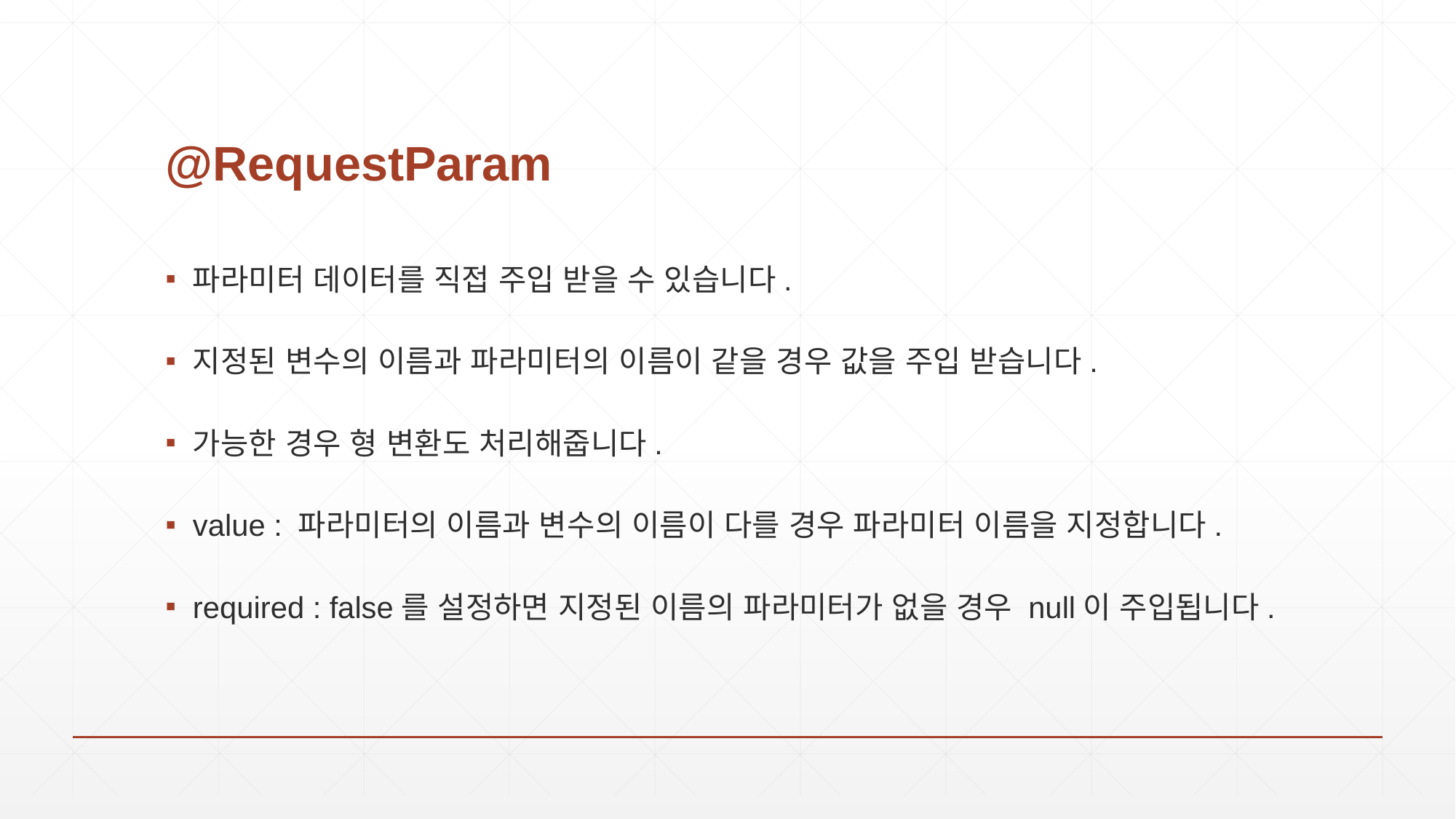

# @RequestParam
파라미터 데이터를 직접 주입 받을 수 있습니다.
지정된 변수의 이름과 파라미터의 이름이 같을 경우 값을 주입 받습니다.
가능한 경우 형 변환도 처리해줍니다.
value : 파라미터의 이름과 변수의 이름이 다를 경우 파라미터 이름을 지정합니다.
required : false를 설정하면 지정된 이름의 파라미터가 없을 경우 null이 주입됩니다.